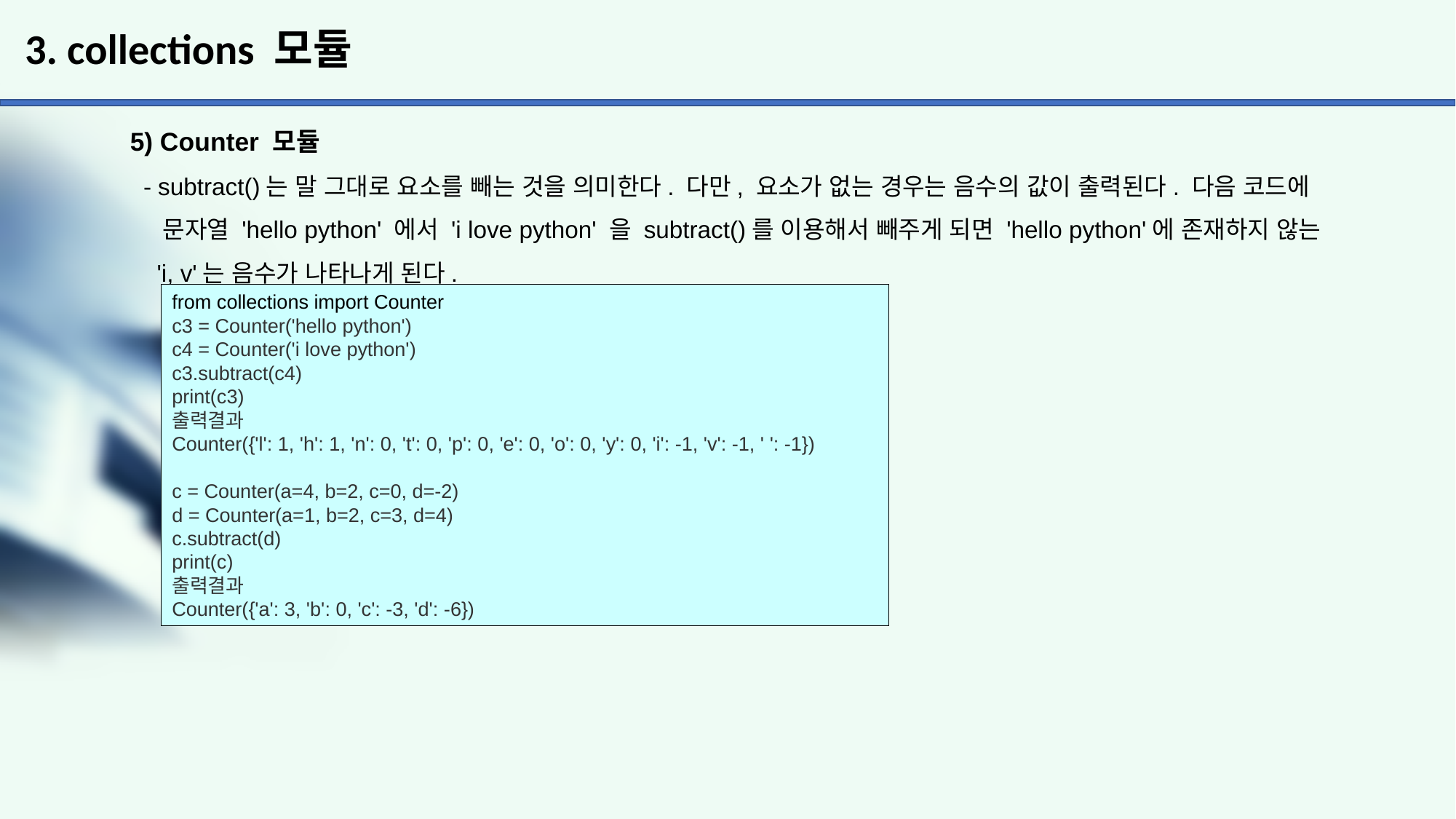

# 3. collections 모듈
5) Counter 모듈
  - subtract()는 말 그대로 요소를 빼는 것을 의미한다. 다만, 요소가 없는 경우는 음수의 값이 출력된다. 다음 코드에
    문자열 'hello python' 에서 'i love python' 을 subtract()를 이용해서 빼주게 되면 'hello python'에 존재하지 않는
    'i, v'는 음수가 나타나게 된다.

from collections import Counter
c3 = Counter('hello python')
c4 = Counter('i love python')
c3.subtract(c4)
print(c3)
출력결과
Counter({'l': 1, 'h': 1, 'n': 0, 't': 0, 'p': 0, 'e': 0, 'o': 0, 'y': 0, 'i': -1, 'v': -1, ' ': -1})

c = Counter(a=4, b=2, c=0, d=-2)
d = Counter(a=1, b=2, c=3, d=4)
c.subtract(d)
print(c)
출력결과
Counter({'a': 3, 'b': 0, 'c': -3, 'd': -6})